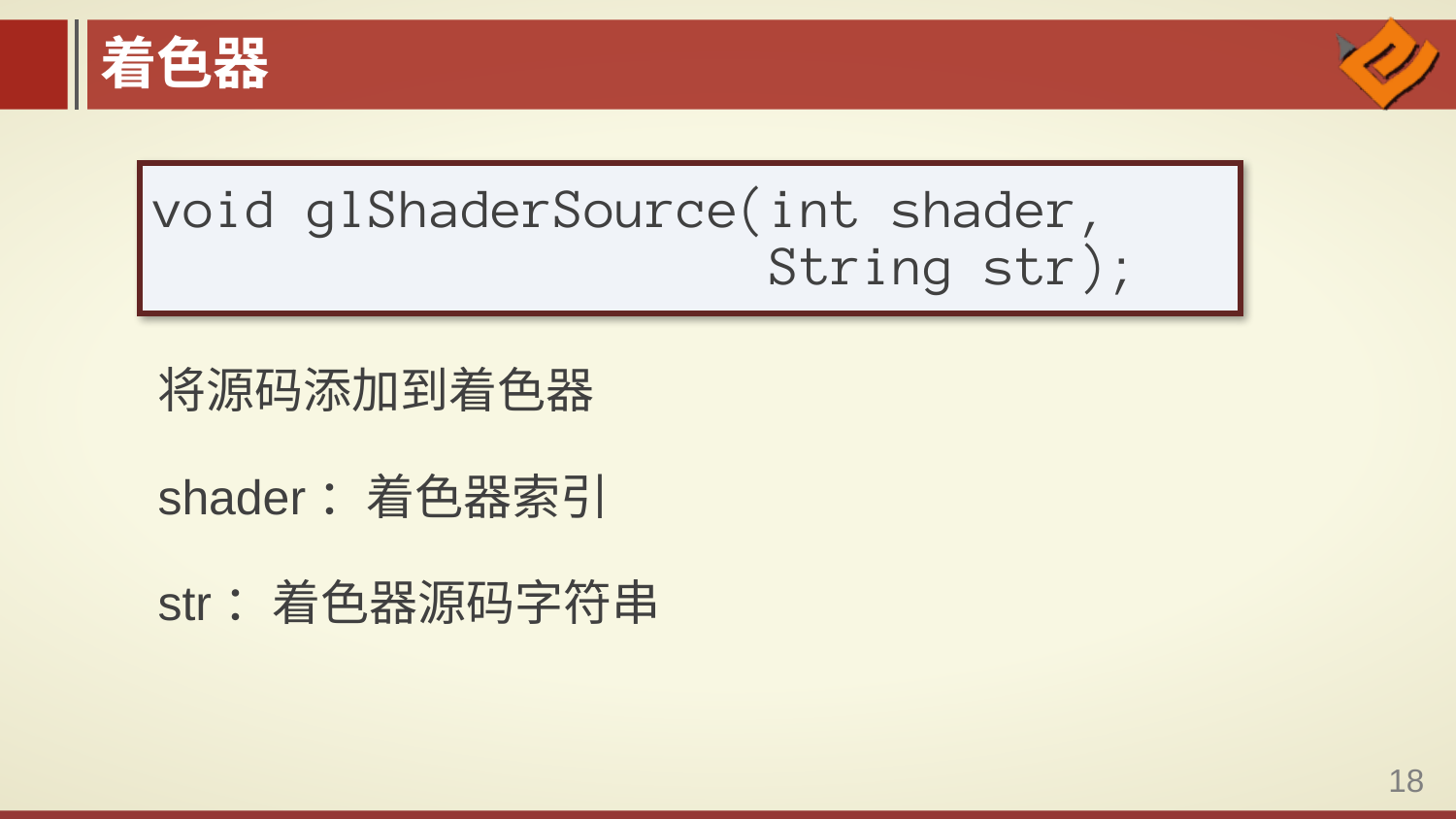

着色器
| void glShaderSource(int shader, String str); |
| --- |
将源码添加到着色器
shader：着色器索引
str：着色器源码字符串